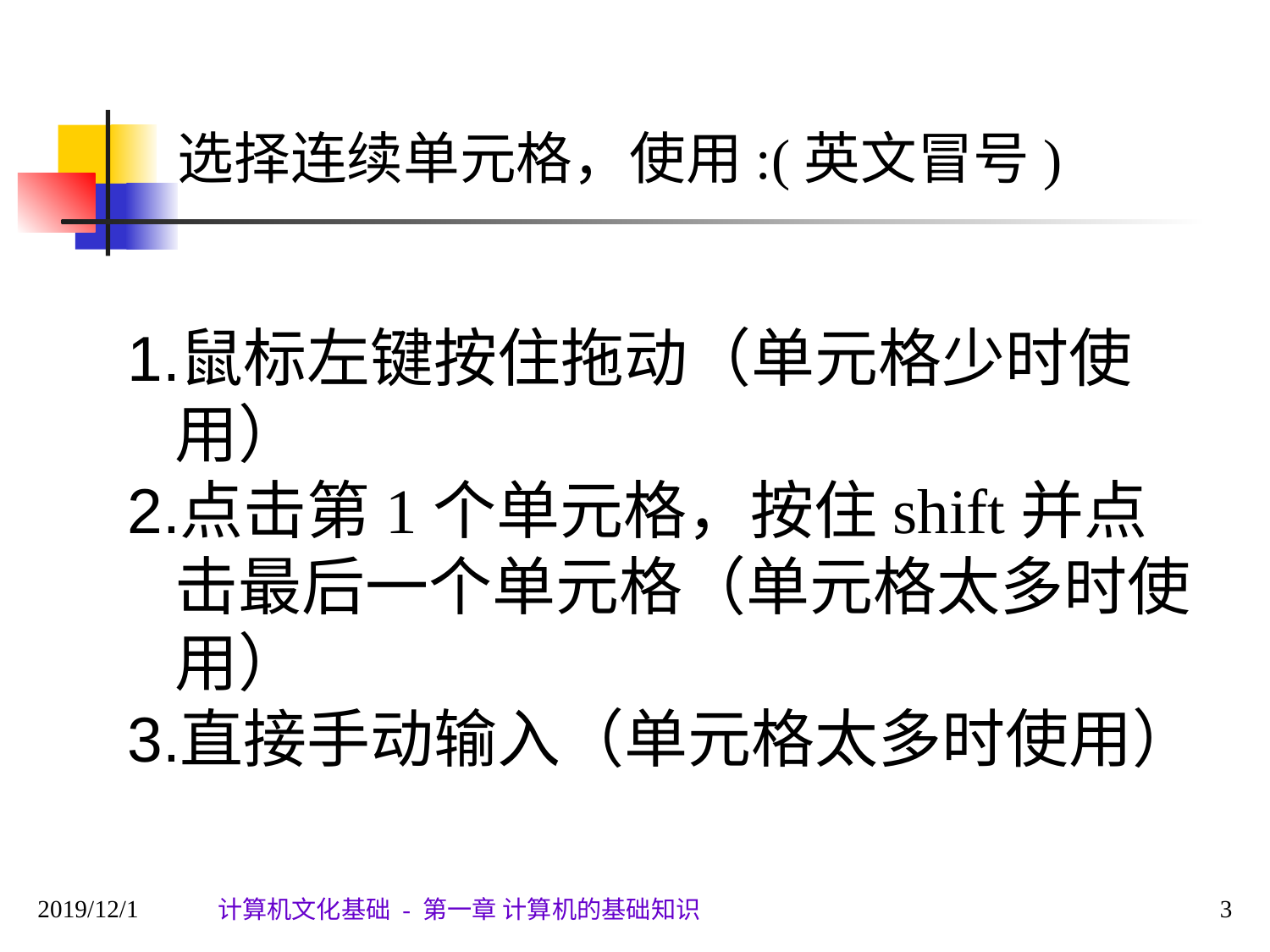

选择连续单元格，使用:(英文冒号)
鼠标左键按住拖动（单元格少时使用）
点击第1个单元格，按住shift并点击最后一个单元格（单元格太多时使用）
直接手动输入（单元格太多时使用）
2019/12/1
3
计算机文化基础 - 第一章 计算机的基础知识